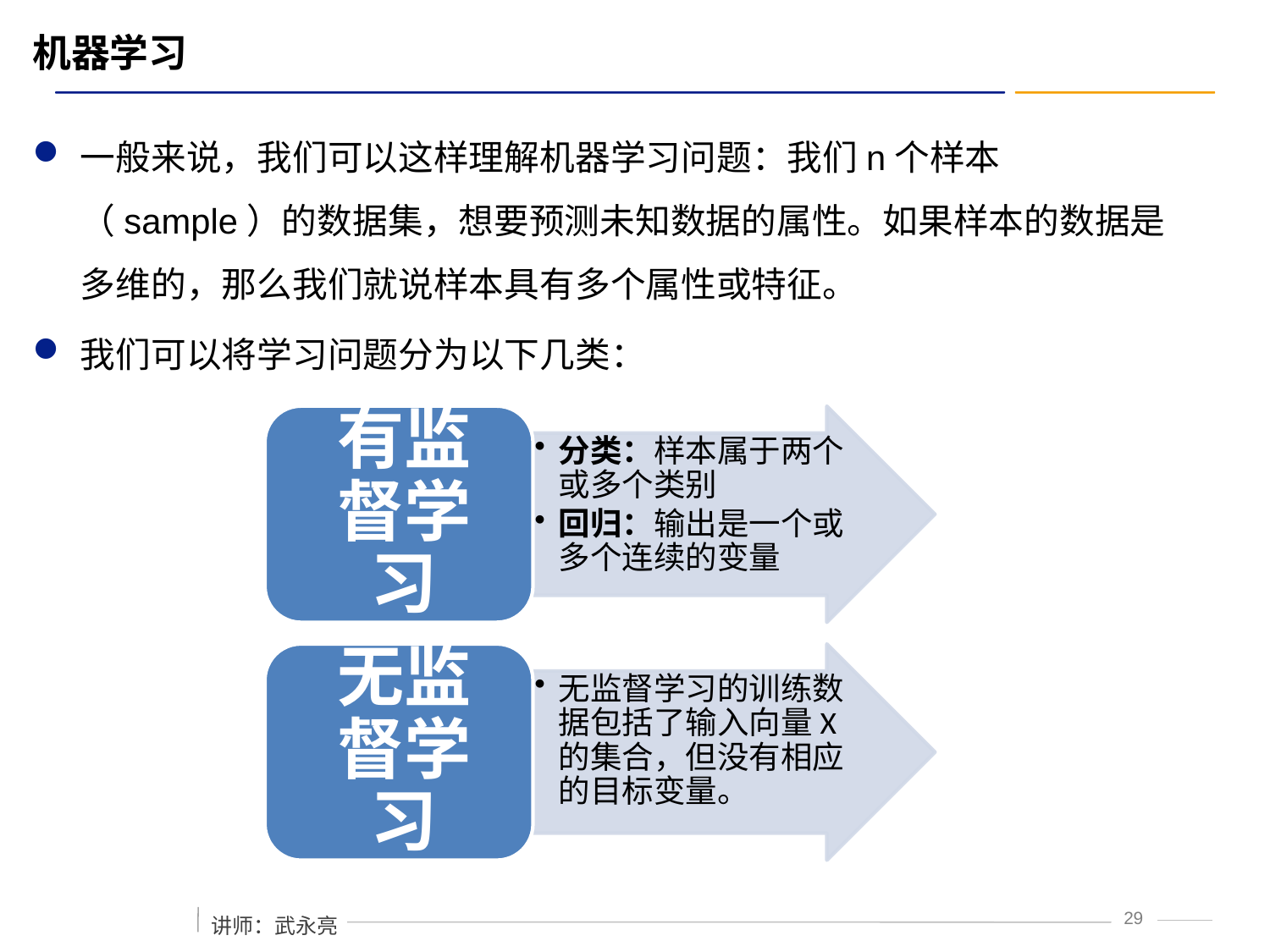

# 机器学习
一般来说，我们可以这样理解机器学习问题：我们n个样本（sample）的数据集，想要预测未知数据的属性。如果样本的数据是多维的，那么我们就说样本具有多个属性或特征。
我们可以将学习问题分为以下几类：

分类：样本属于两个或多个类别
回归：输出是一个或多个连续的变量
有监督学习
无监督学习的训练数据包括了输入向量X的集合，但没有相应的目标变量。
无监督学习